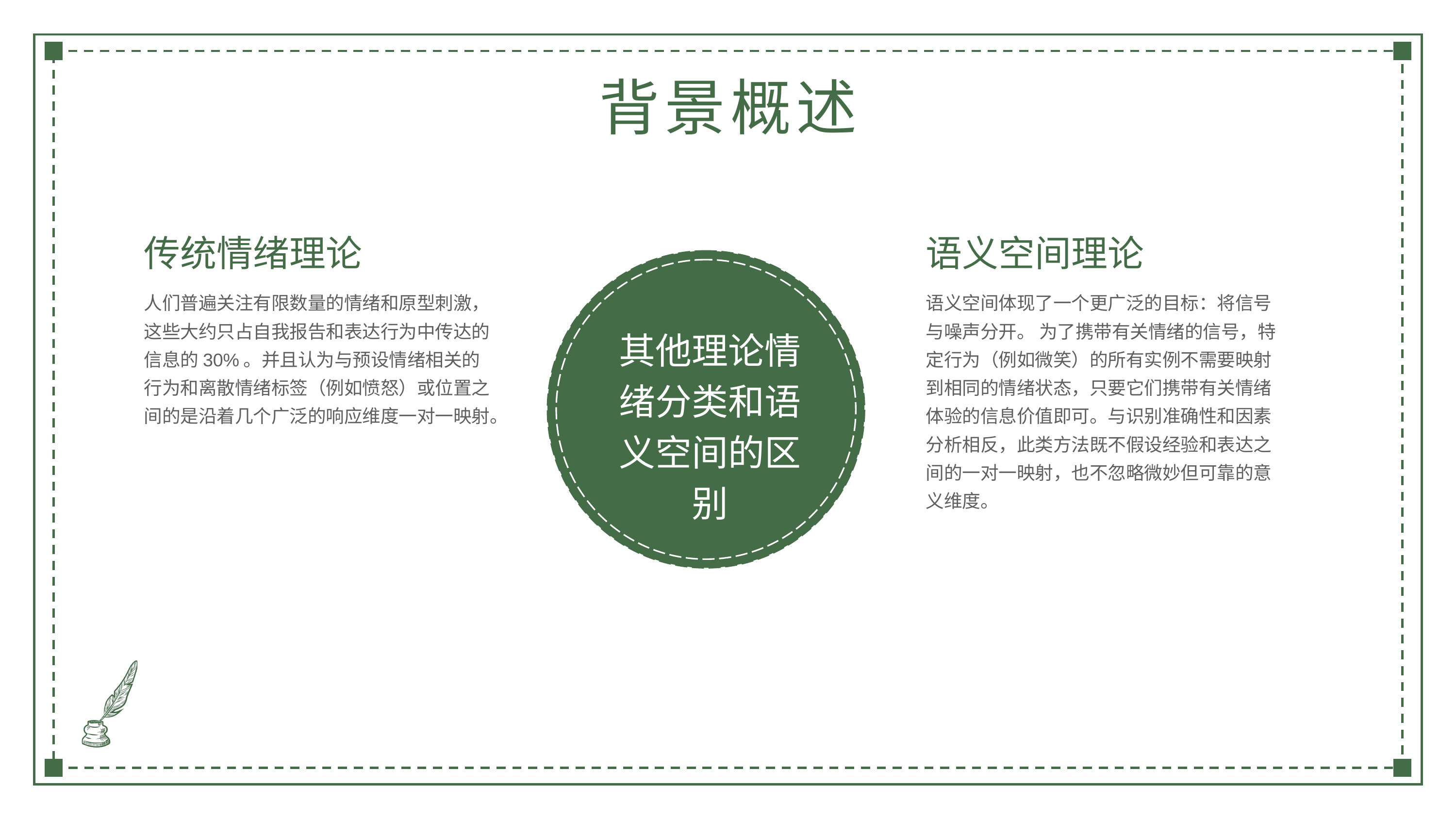

背景概述
传统情绪理论
语义空间理论

人们普遍关注有限数量的情绪和原型刺激，这些大约只占自我报告和表达行为中传达的信息的30%。并且认为与预设情绪相关的行为和离散情绪标签（例如愤怒）或位置之间的是沿着几个广泛的响应维度一对一映射。
语义空间体现了一个更广泛的目标：将信号与噪声分开。 为了携带有关情绪的信号，特定行为（例如微笑）的所有实例不需要映射到相同的情绪状态，只要它们携带有关情绪体验的信息价值即可。与识别准确性和因素分析相反，此类方法既不假设经验和表达之间的一对一映射，也不忽略微妙但可靠的意义维度。
其他理论情绪分类和语义空间的区别